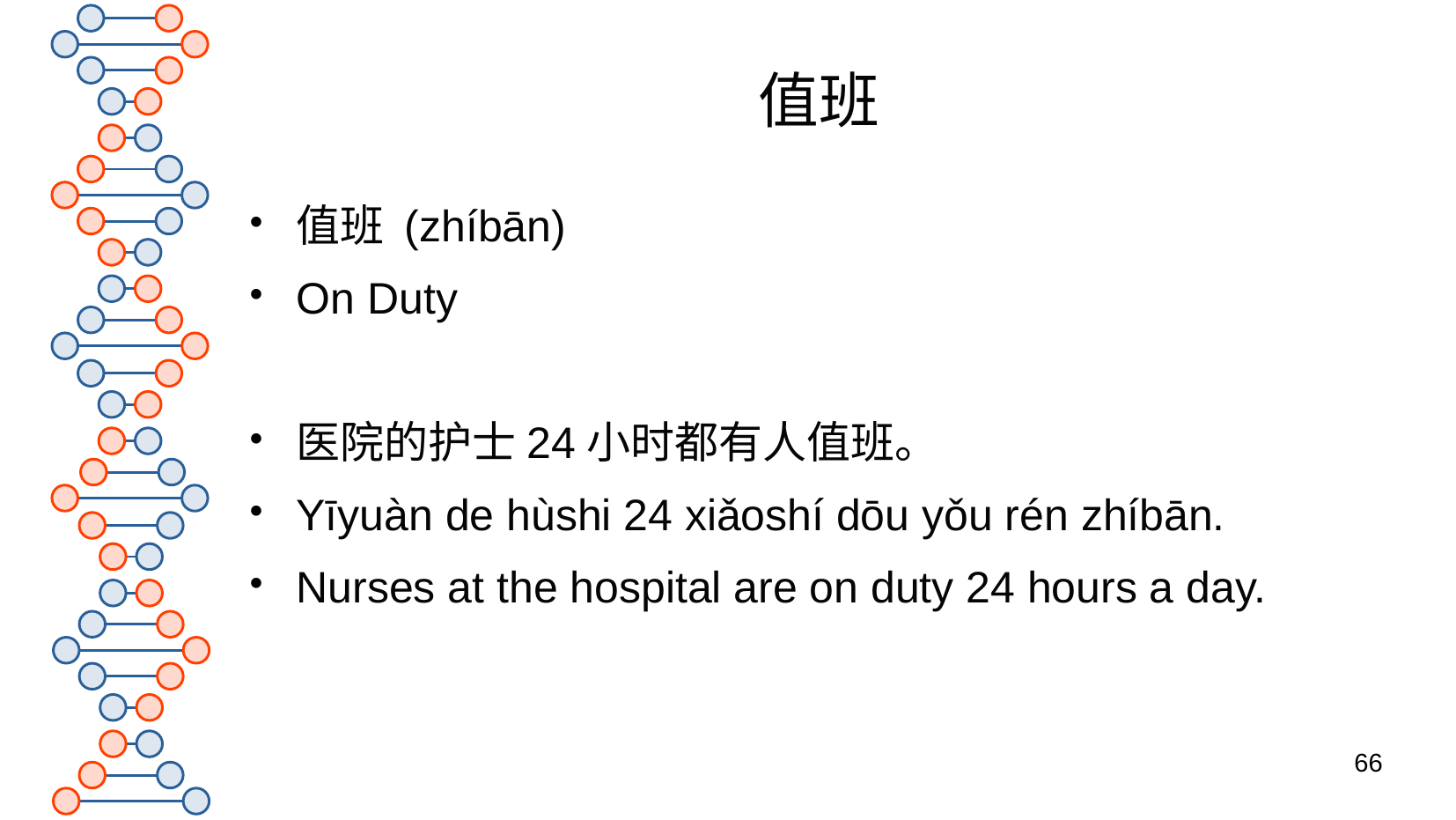

# 值班
值班 (zhíbān)
On Duty

医院的护士24小时都有人值班。
Yīyuàn de hùshi 24 xiǎoshí dōu yǒu rén zhíbān.
Nurses at the hospital are on duty 24 hours a day.

66